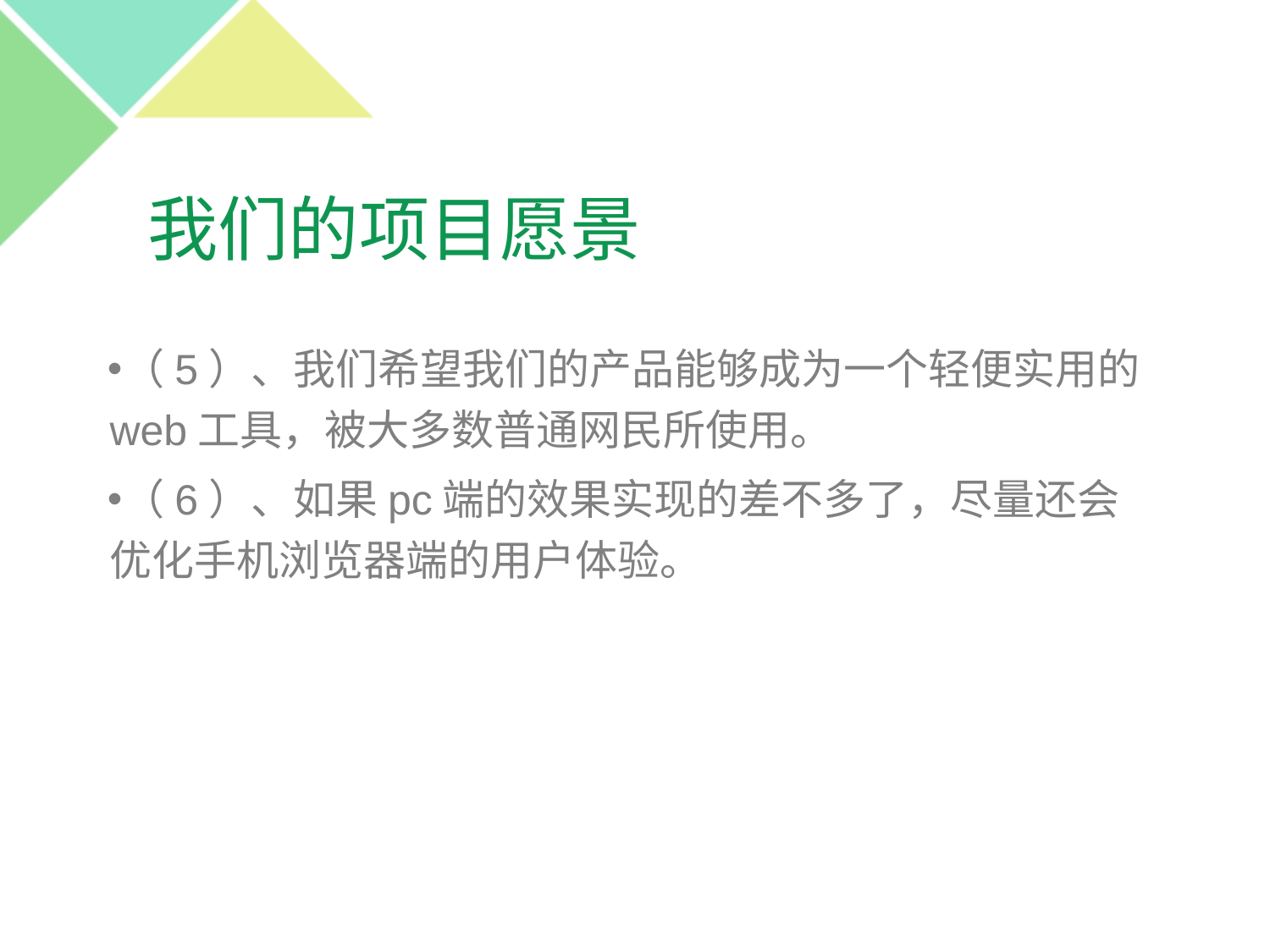

# 我们的项目愿景
（5）、我们希望我们的产品能够成为一个轻便实用的web工具，被大多数普通网民所使用。
（6）、如果pc端的效果实现的差不多了，尽量还会优化手机浏览器端的用户体验。